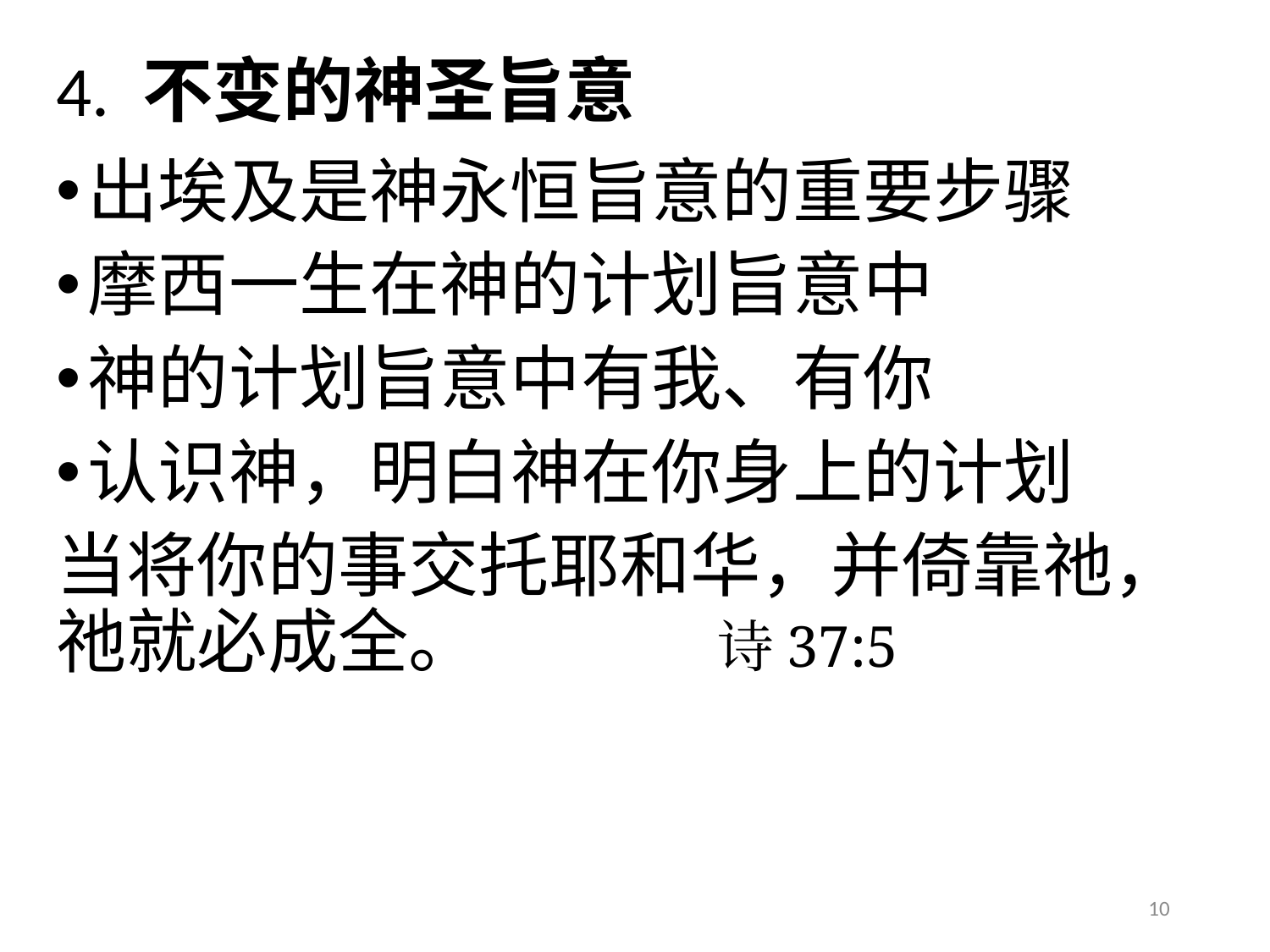

# 4. 不变的神圣旨意
出埃及是神永恒旨意的重要步骤
摩西一生在神的计划旨意中
神的计划旨意中有我、有你
认识神，明白神在你身上的计划
当将你的事交托耶和华，并倚靠祂，祂就必成全。               诗37:5
10